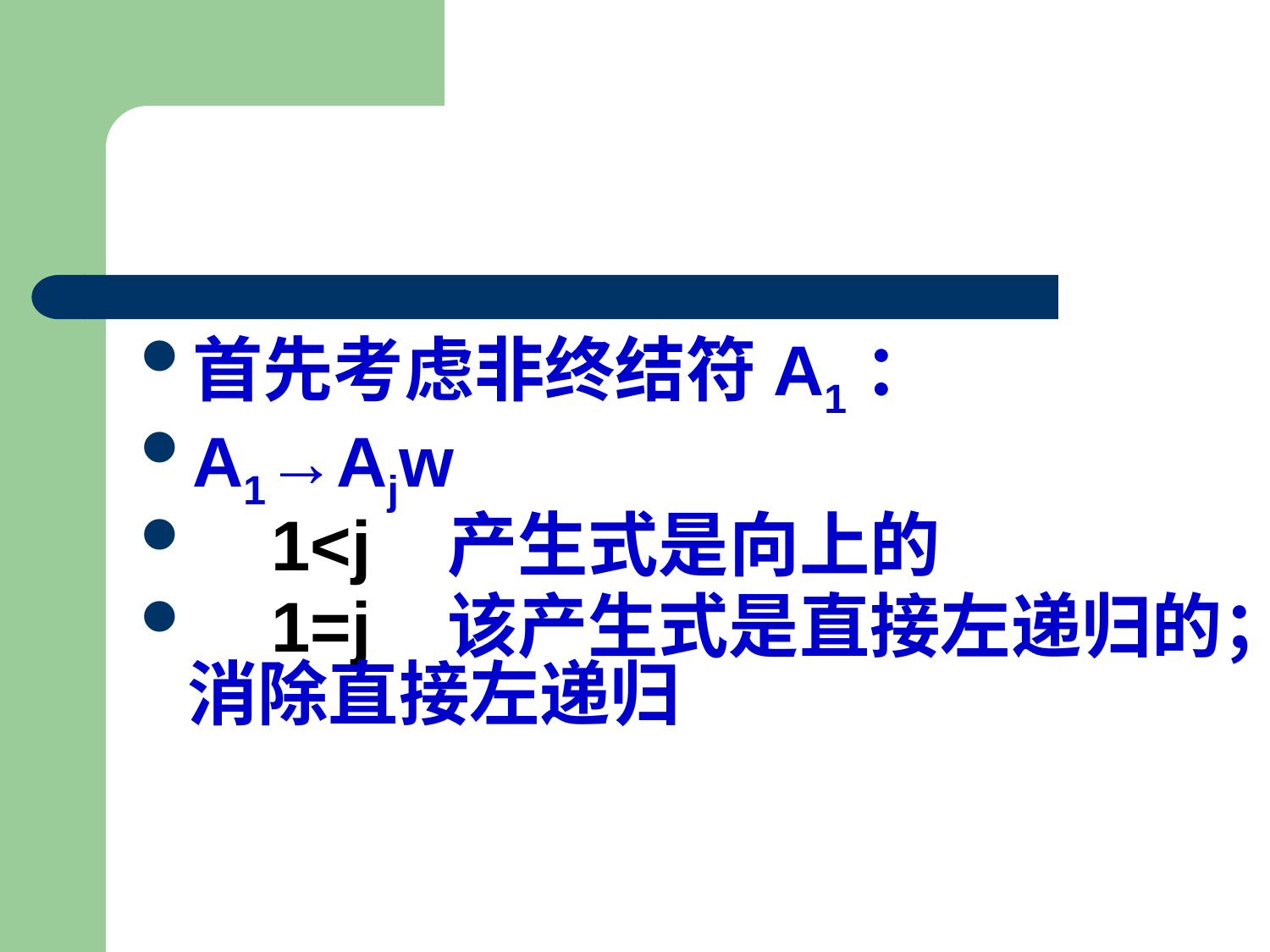

#
首先考虑非终结符A1：
A1→Ajw
    1<j   产生式是向上的
    1=j   该产生式是直接左递归的；消除直接左递归